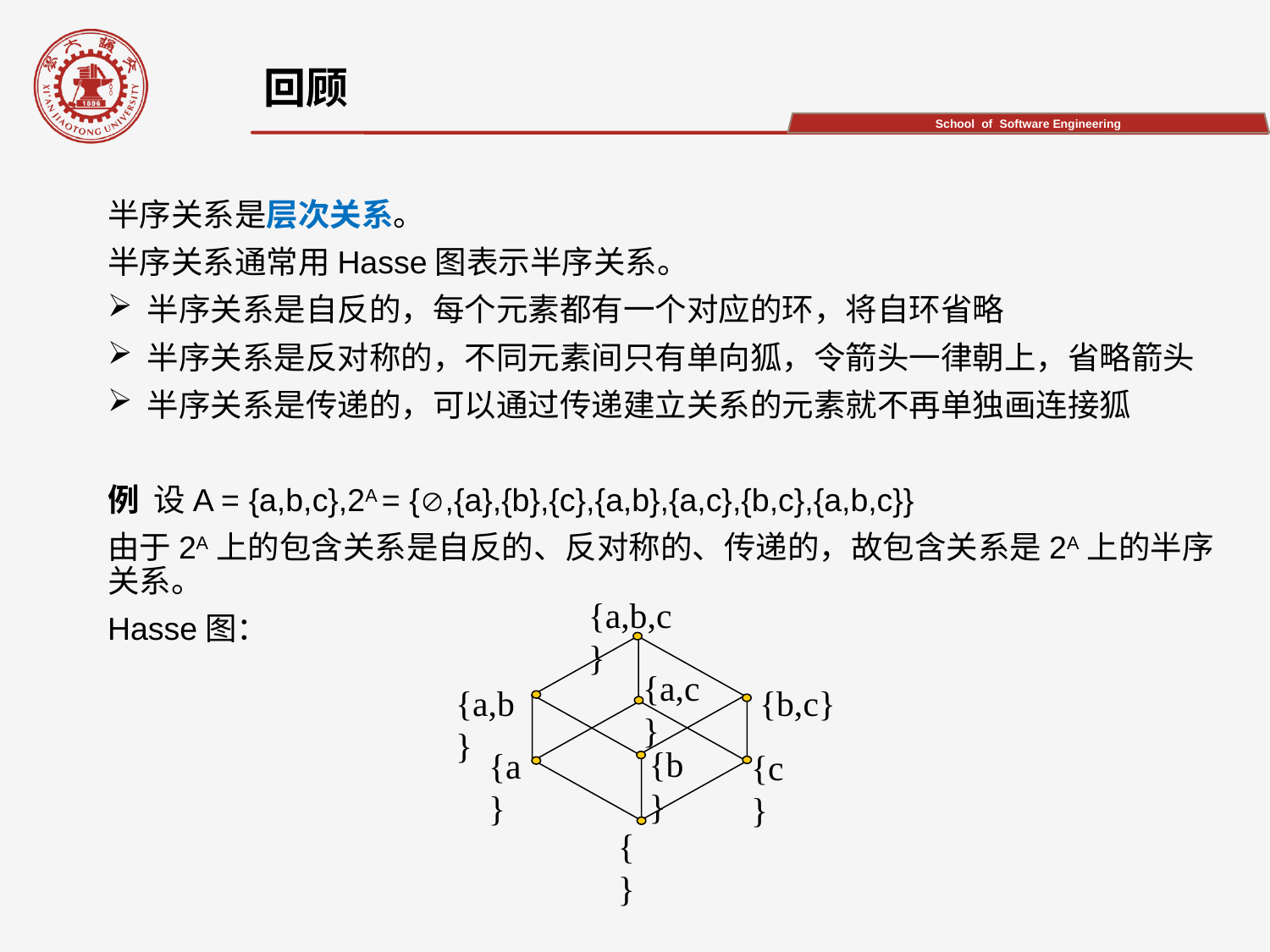

回顾
半序关系是层次关系。
半序关系通常用Hasse图表示半序关系。
半序关系是自反的，每个元素都有一个对应的环，将自环省略
半序关系是反对称的，不同元素间只有单向狐，令箭头一律朝上，省略箭头
半序关系是传递的，可以通过传递建立关系的元素就不再单独画连接狐

例  设A = {a,b,c},2A = {∅,{a},{b},{c},{a,b},{a,c},{b,c},{a,b,c}}
由于2A上的包含关系是自反的、反对称的、传递的，故包含关系是2A上的半序关系。
Hasse图：

{a,b,c}

{a,c}
{b,c}
{a,b}
{b}
{a}
{c}
{  }